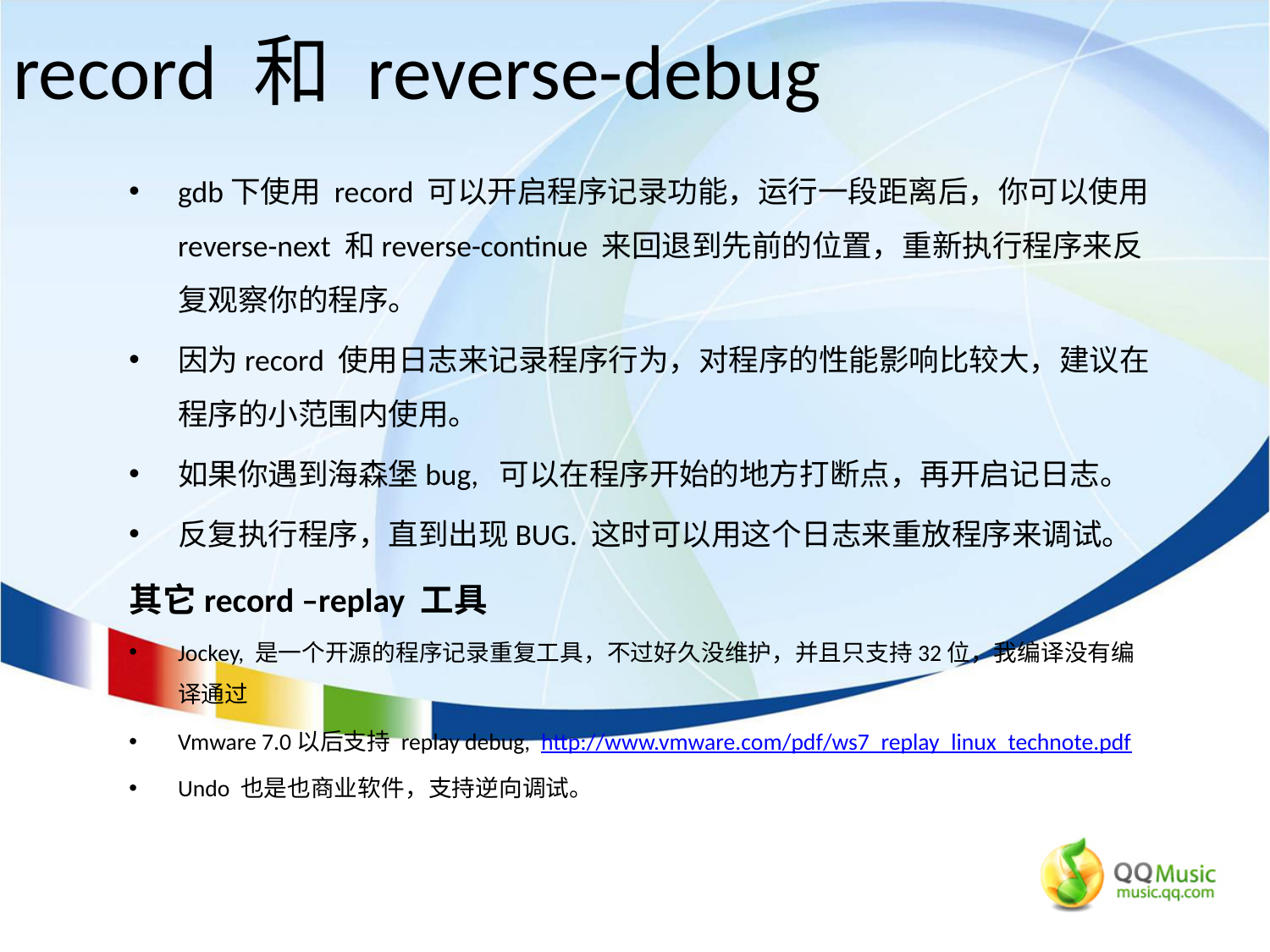

record 和 reverse-debug
gdb下使用 record 可以开启程序记录功能，运行一段距离后，你可以使用reverse-next 和reverse-continue 来回退到先前的位置，重新执行程序来反复观察你的程序。
因为record 使用日志来记录程序行为，对程序的性能影响比较大，建议在程序的小范围内使用。
如果你遇到海森堡bug,  可以在程序开始的地方打断点，再开启记日志。
反复执行程序，直到出现BUG. 这时可以用这个日志来重放程序来调试。
其它record –replay 工具
Jockey, 是一个开源的程序记录重复工具，不过好久没维护，并且只支持32位，我编译没有编译通过
Vmware 7.0以后支持 replay debug,  http://www.vmware.com/pdf/ws7_replay_linux_technote.pdf
Undo 也是也商业软件，支持逆向调试。